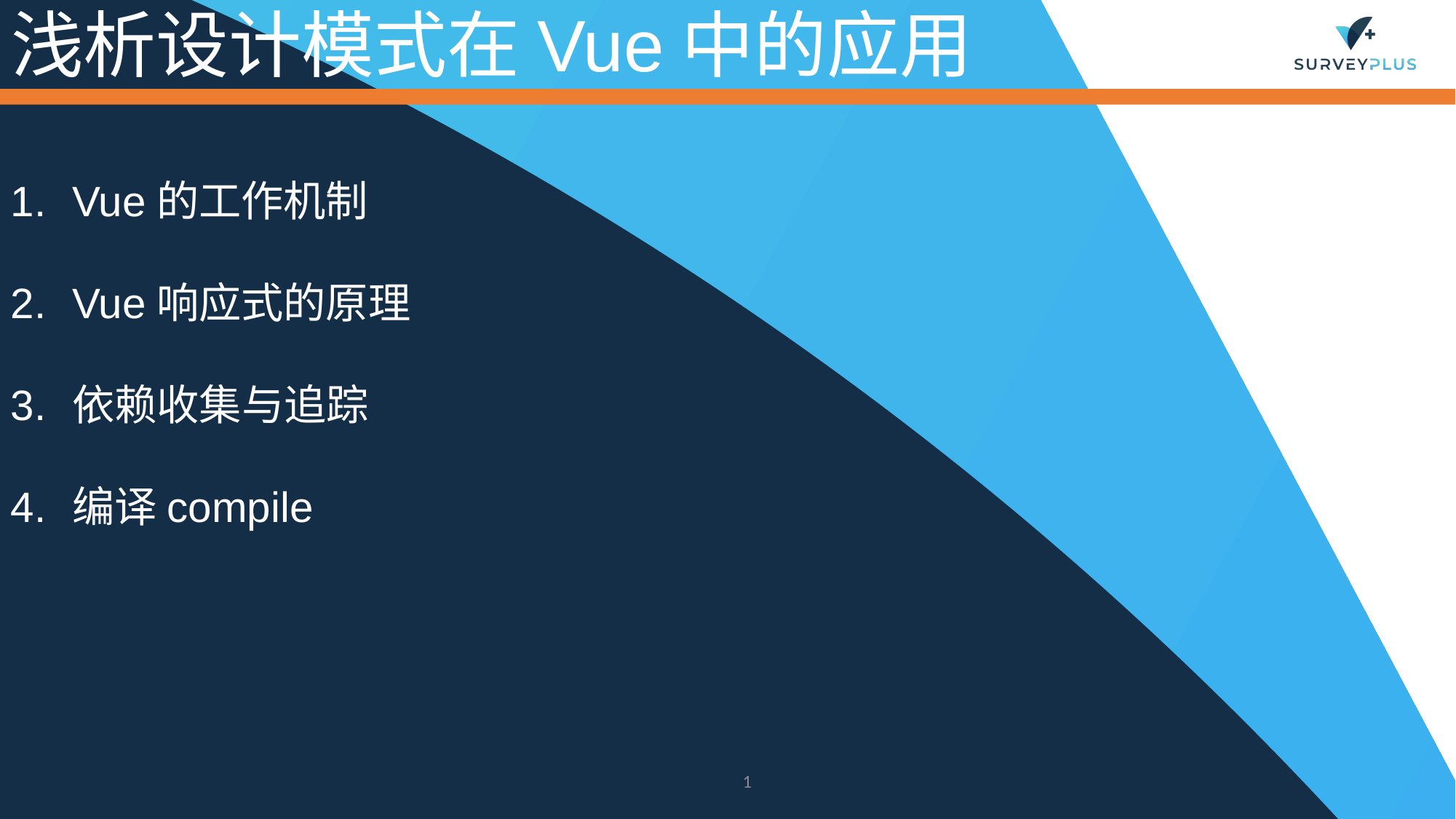

# 浅析设计模式在Vue中的应用
Vue的工作机制

Vue响应式的原理

依赖收集与追踪

编译compile
1